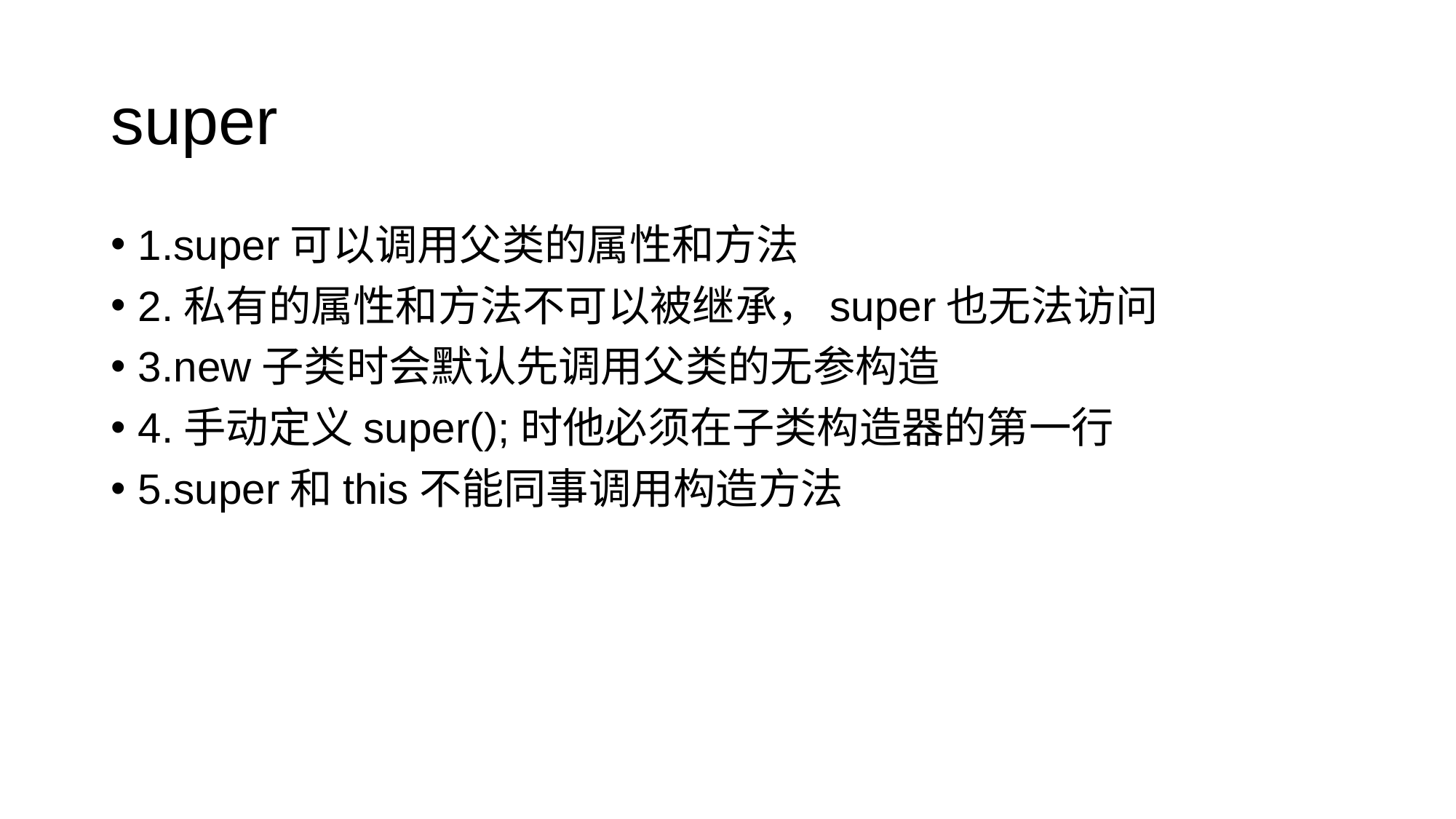

# super
1.super可以调用父类的属性和方法
2.私有的属性和方法不可以被继承，super也无法访问
3.new子类时会默认先调用父类的无参构造
4.手动定义super();时他必须在子类构造器的第一行
5.super和this不能同事调用构造方法